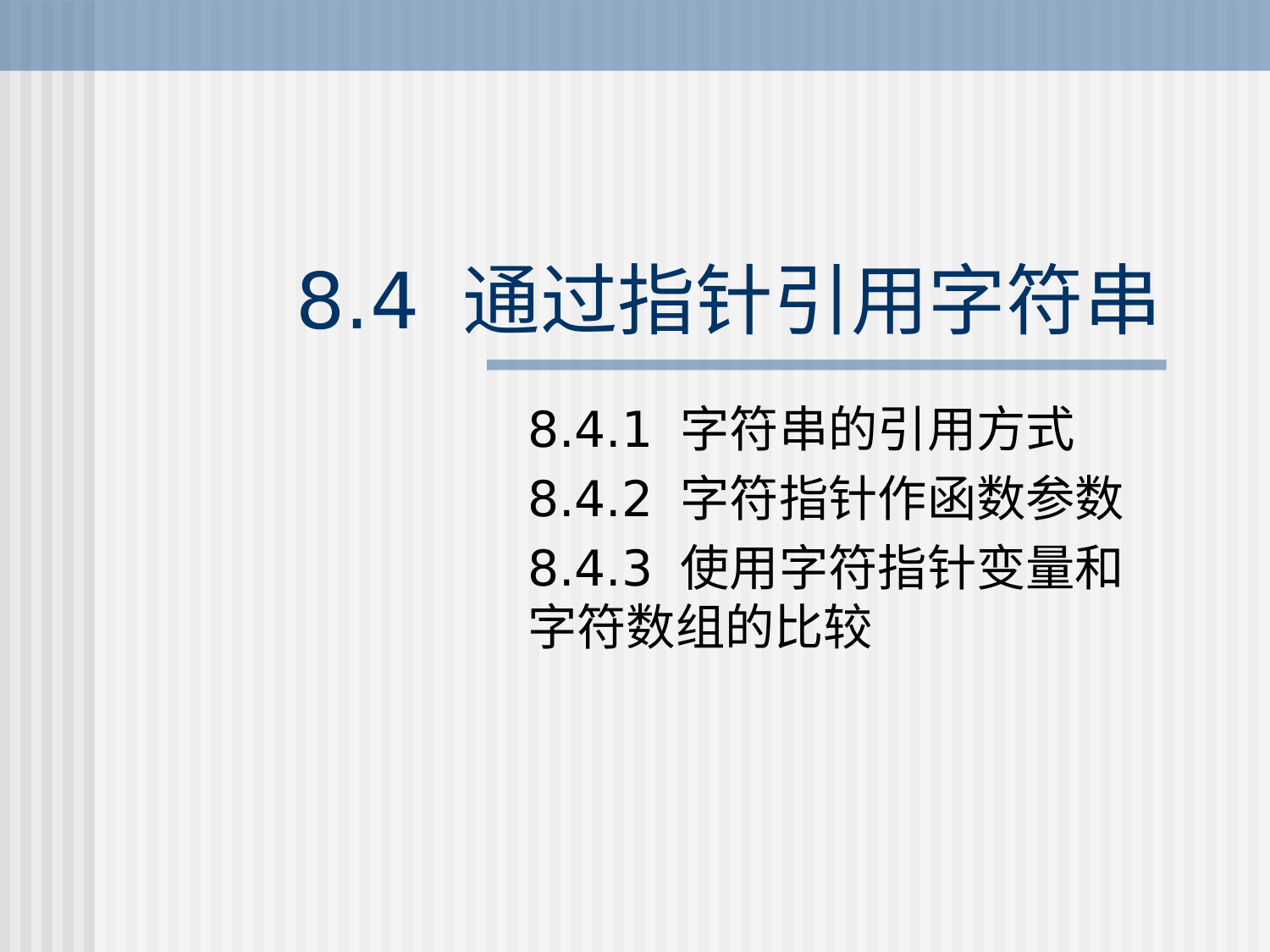

# 8.4 通过指针引用字符串
8.4.1 字符串的引用方式
8.4.2 字符指针作函数参数
8.4.3 使用字符指针变量和字符数组的比较